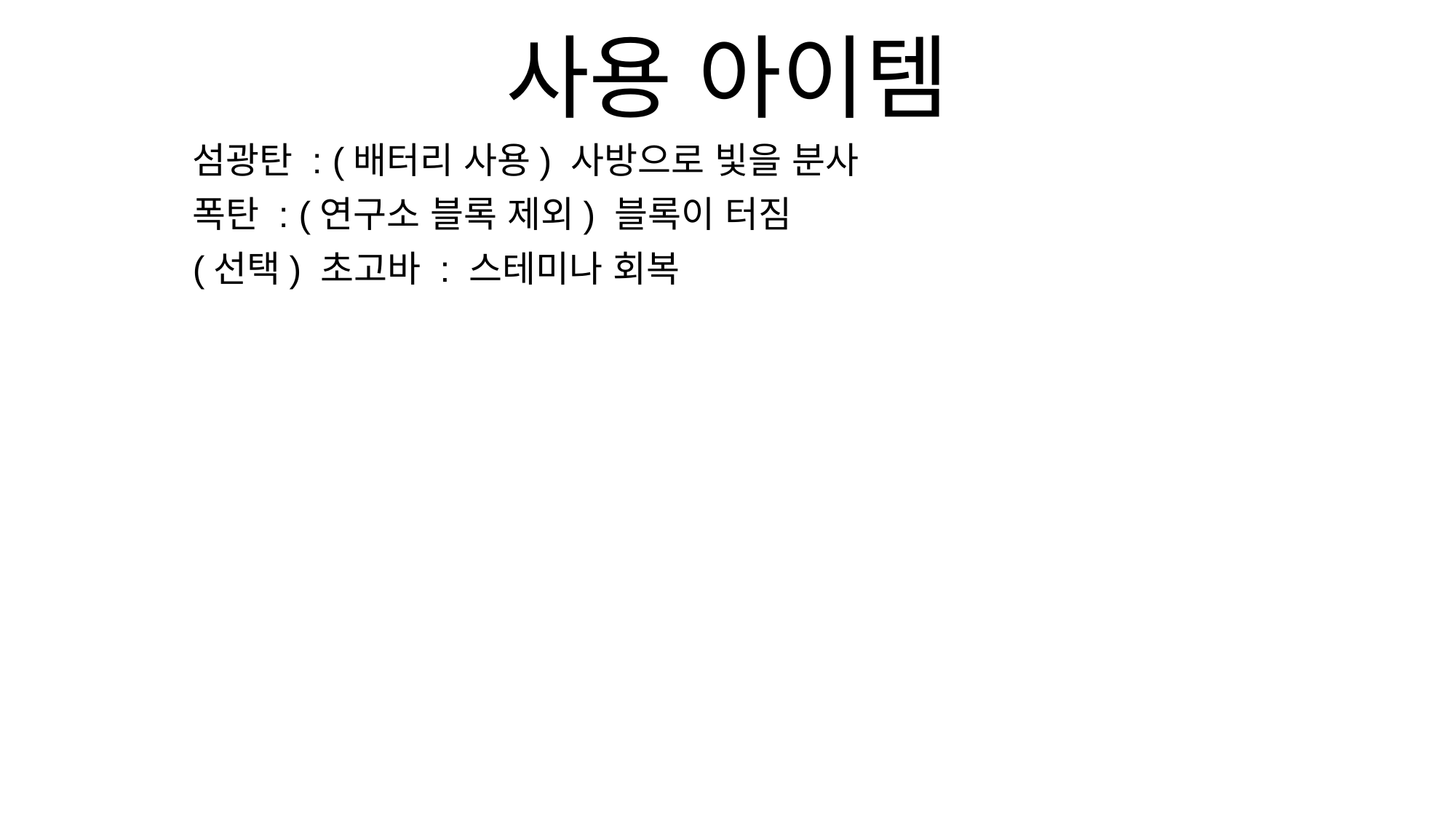

# 사용 아이템
섬광탄 : (배터리 사용) 사방으로 빛을 분사
폭탄 : (연구소 블록 제외) 블록이 터짐
(선택) 초고바 : 스테미나 회복